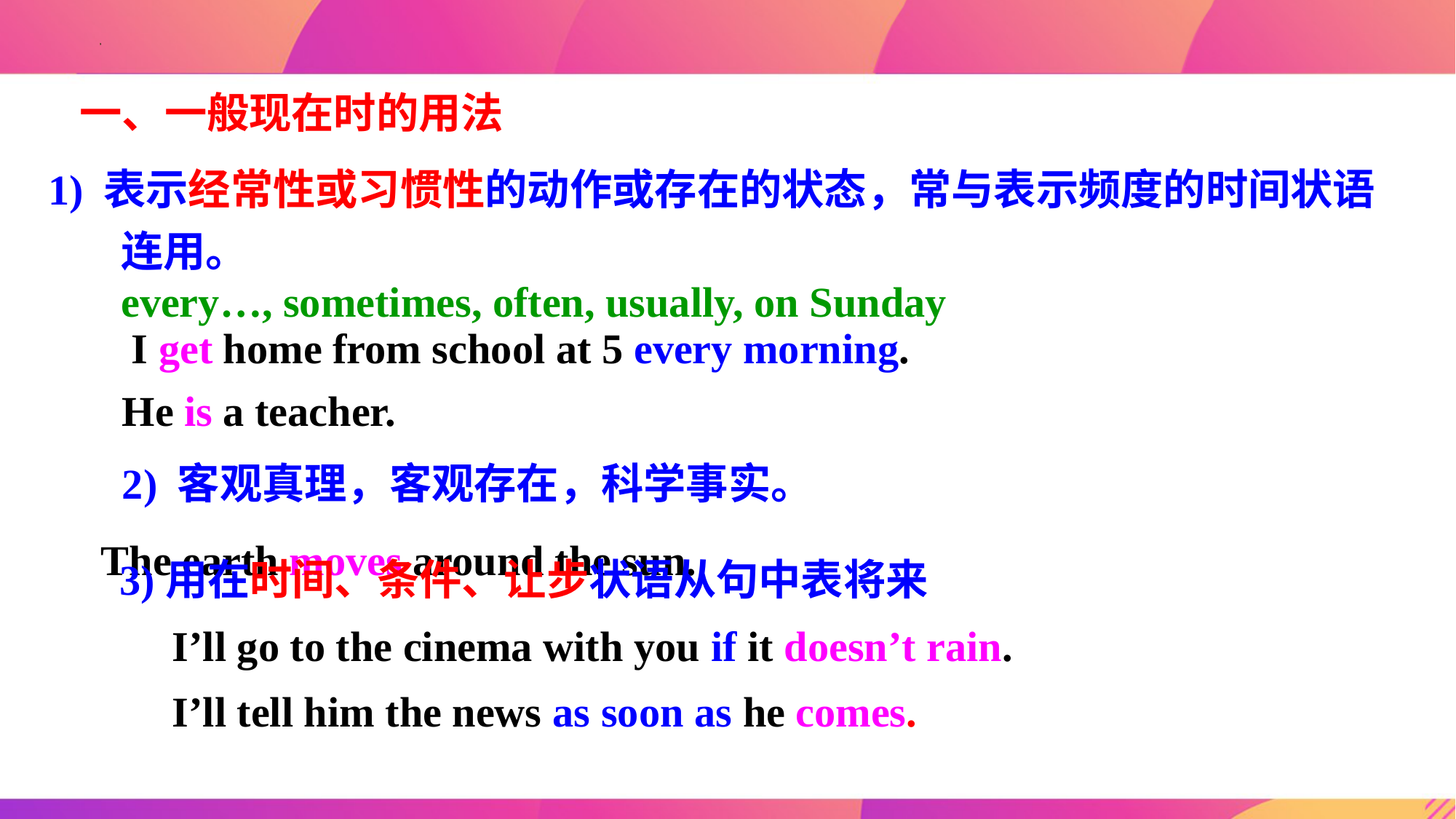

一、一般现在时的用法
1) 表示经常性或习惯性的动作或存在的状态，常与表示频度的时间状语连用。
every…, sometimes, often, usually, on Sunday
 I get home from school at 5 every morning.
       He is a teacher.
       2) 客观真理，客观存在，科学事实。
     The earth moves around the sun.
3)用在时间、条件、让步状语从句中表将来
     I’ll go to the cinema with you if it doesn’t rain.
     I’ll tell him the news as soon as he comes.